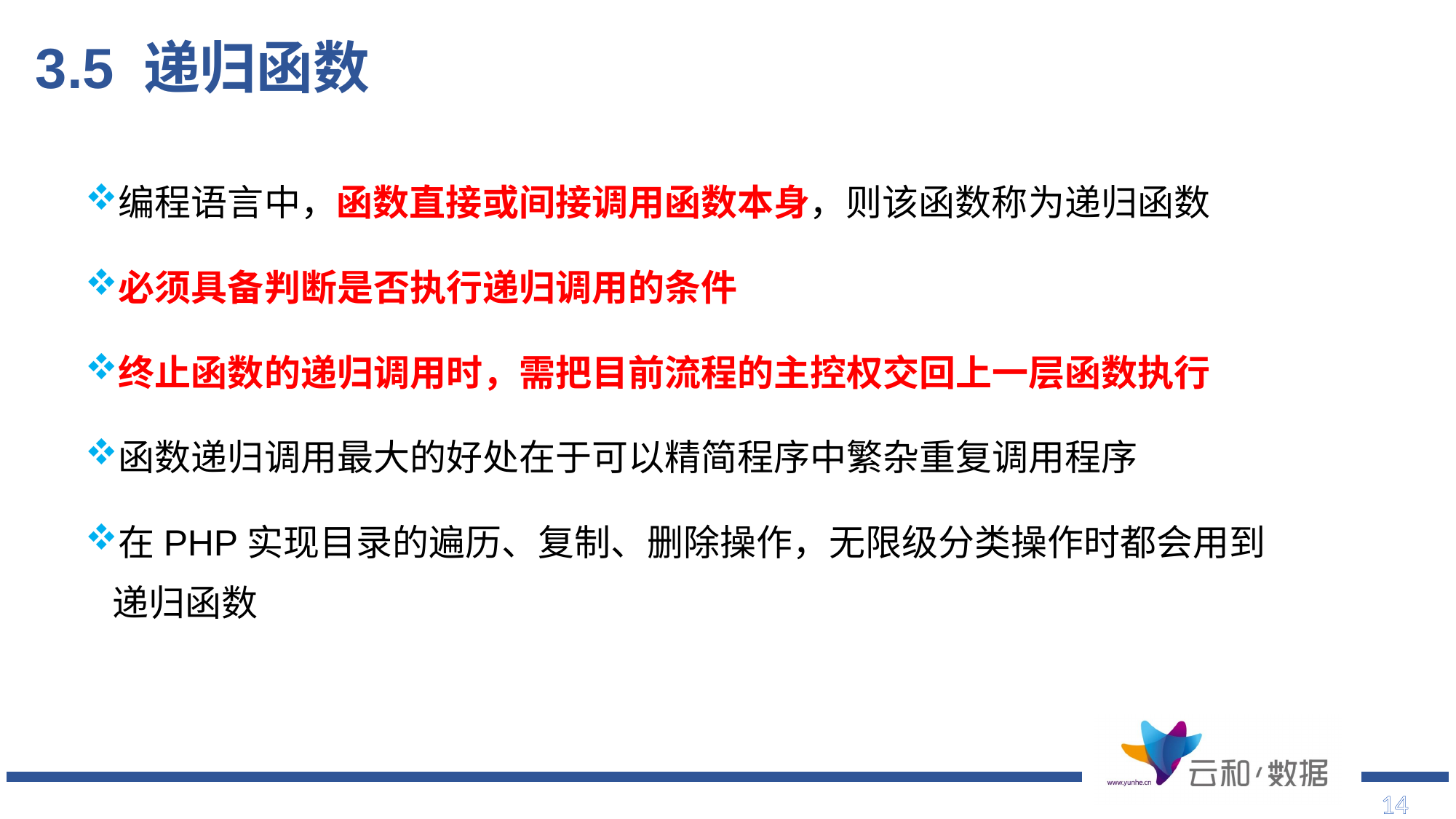

3.5 递归函数
编程语言中，函数直接或间接调用函数本身，则该函数称为递归函数
必须具备判断是否执行递归调用的条件
终止函数的递归调用时，需把目前流程的主控权交回上一层函数执行
函数递归调用最大的好处在于可以精简程序中繁杂重复调用程序
在PHP实现目录的遍历、复制、删除操作，无限级分类操作时都会用到递归函数